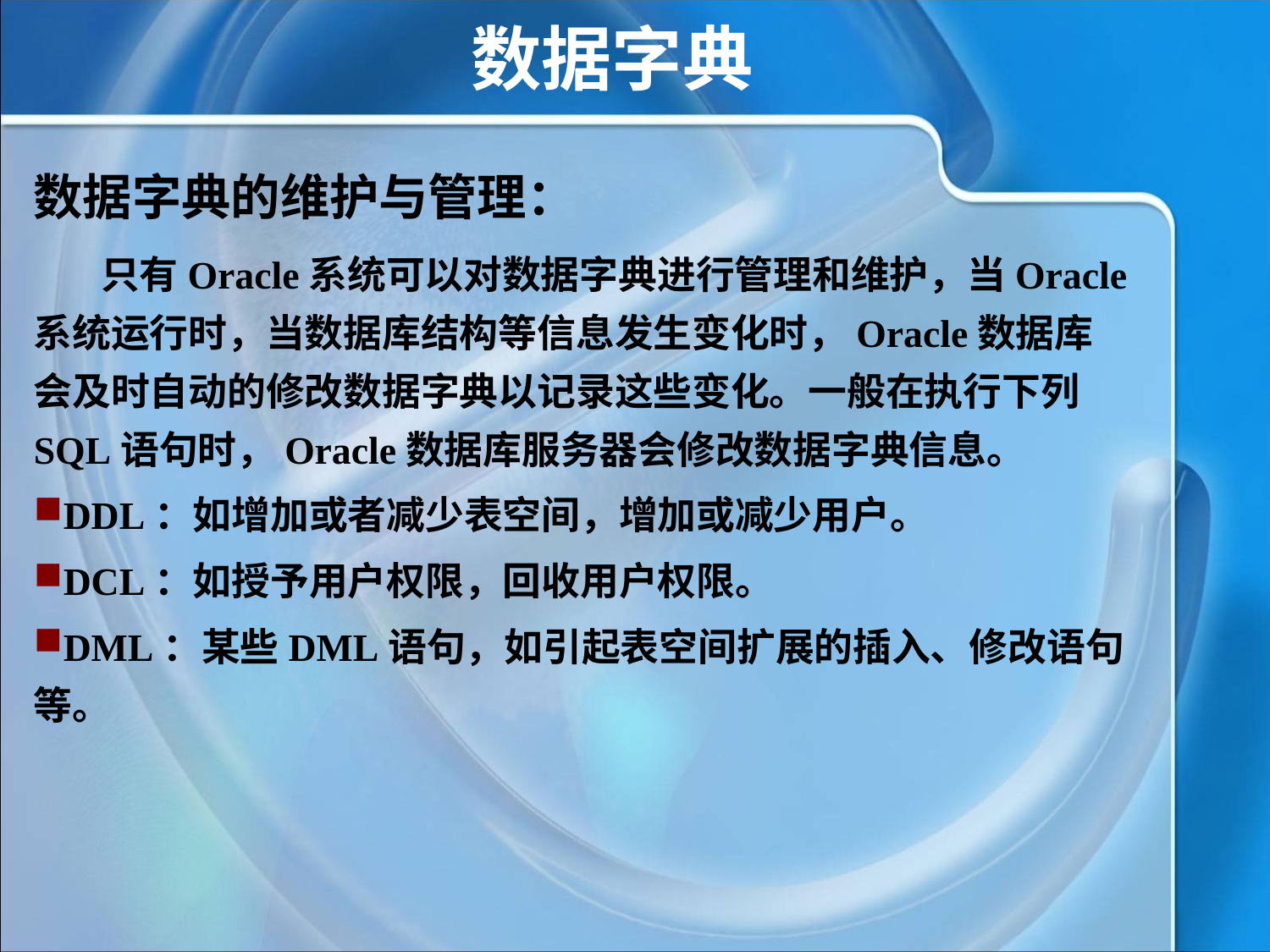

数据字典
数据字典的维护与管理：
      只有Oracle系统可以对数据字典进行管理和维护，当Oracle系统运行时，当数据库结构等信息发生变化时，Oracle数据库会及时自动的修改数据字典以记录这些变化。一般在执行下列SQL语句时，Oracle数据库服务器会修改数据字典信息。
DDL：如增加或者减少表空间，增加或减少用户。
DCL：如授予用户权限，回收用户权限。
DML：某些DML语句，如引起表空间扩展的插入、修改语句等。